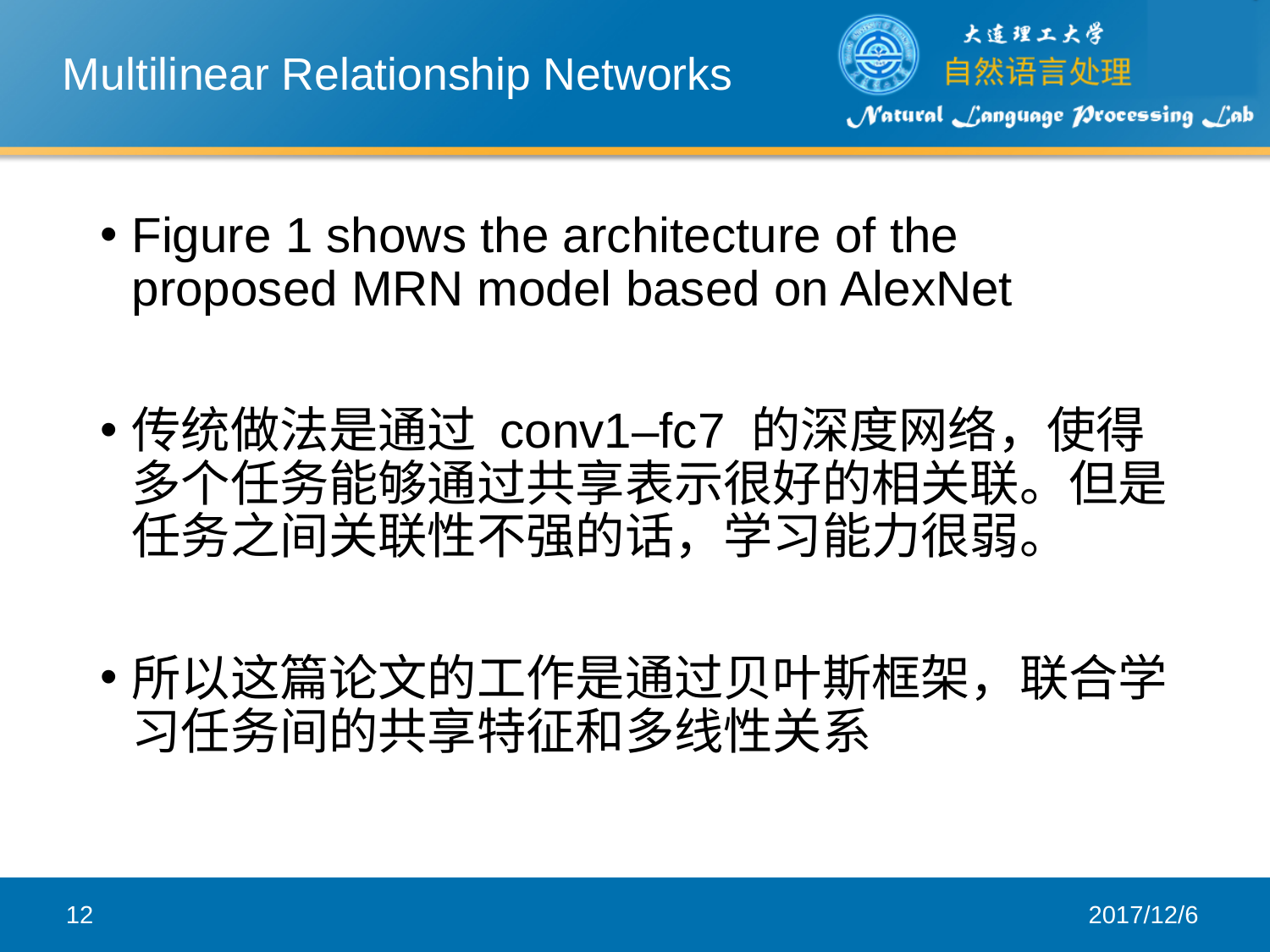

# Multilinear Relationship Networks
Figure 1 shows the architecture of the proposed MRN model based on AlexNet

传统做法是通过 conv1–fc7 的深度网络，使得多个任务能够通过共享表示很好的相关联。但是任务之间关联性不强的话，学习能力很弱。

所以这篇论文的工作是通过贝叶斯框架，联合学习任务间的共享特征和多线性关系
12
2017/12/6